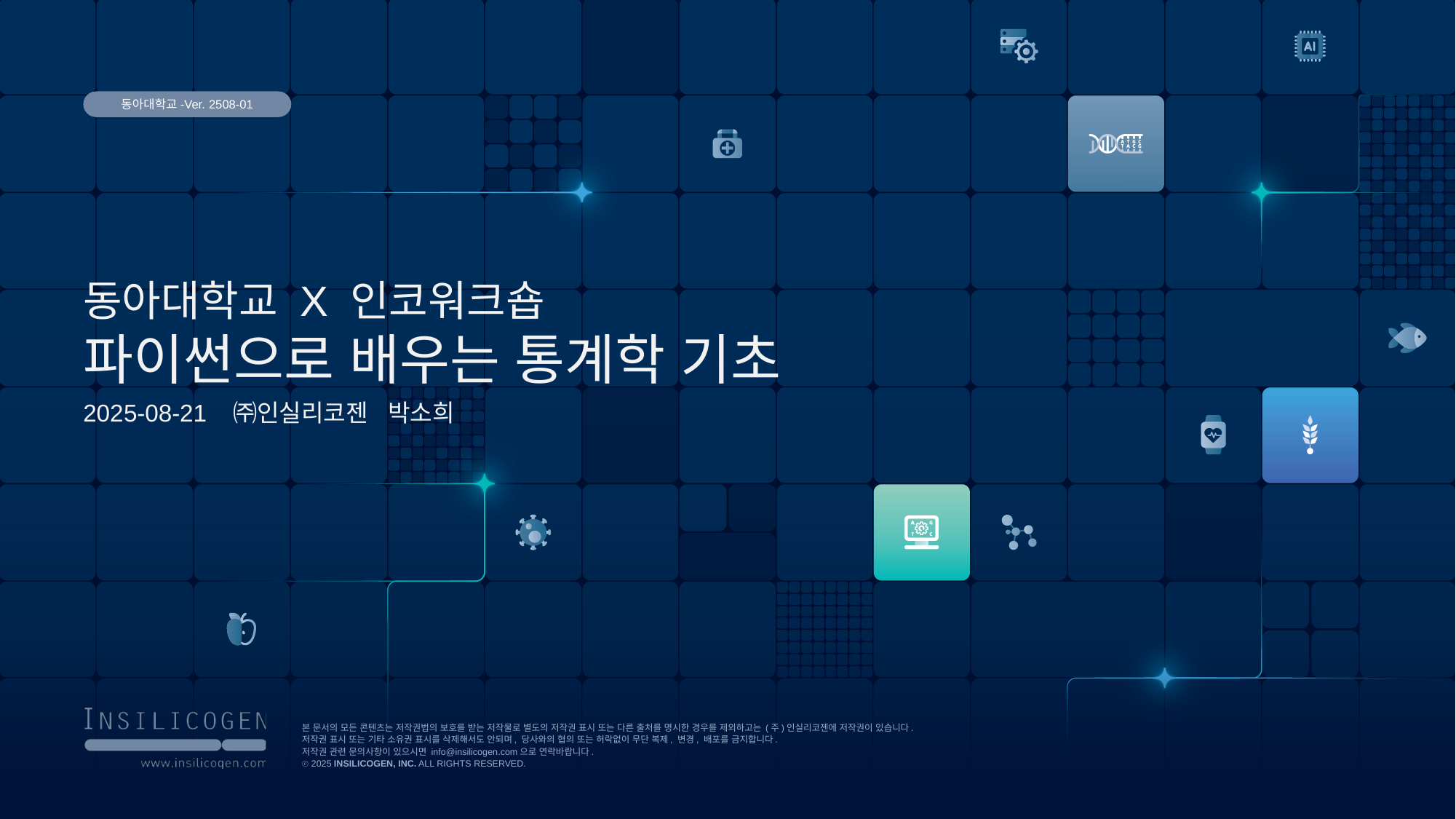

동아대학교-Ver. 2508-01
# 동아대학교 X 인코워크숍 파이썬으로 배우는 통계학 기초
2025-08-21   ㈜인실리코젠   박소희